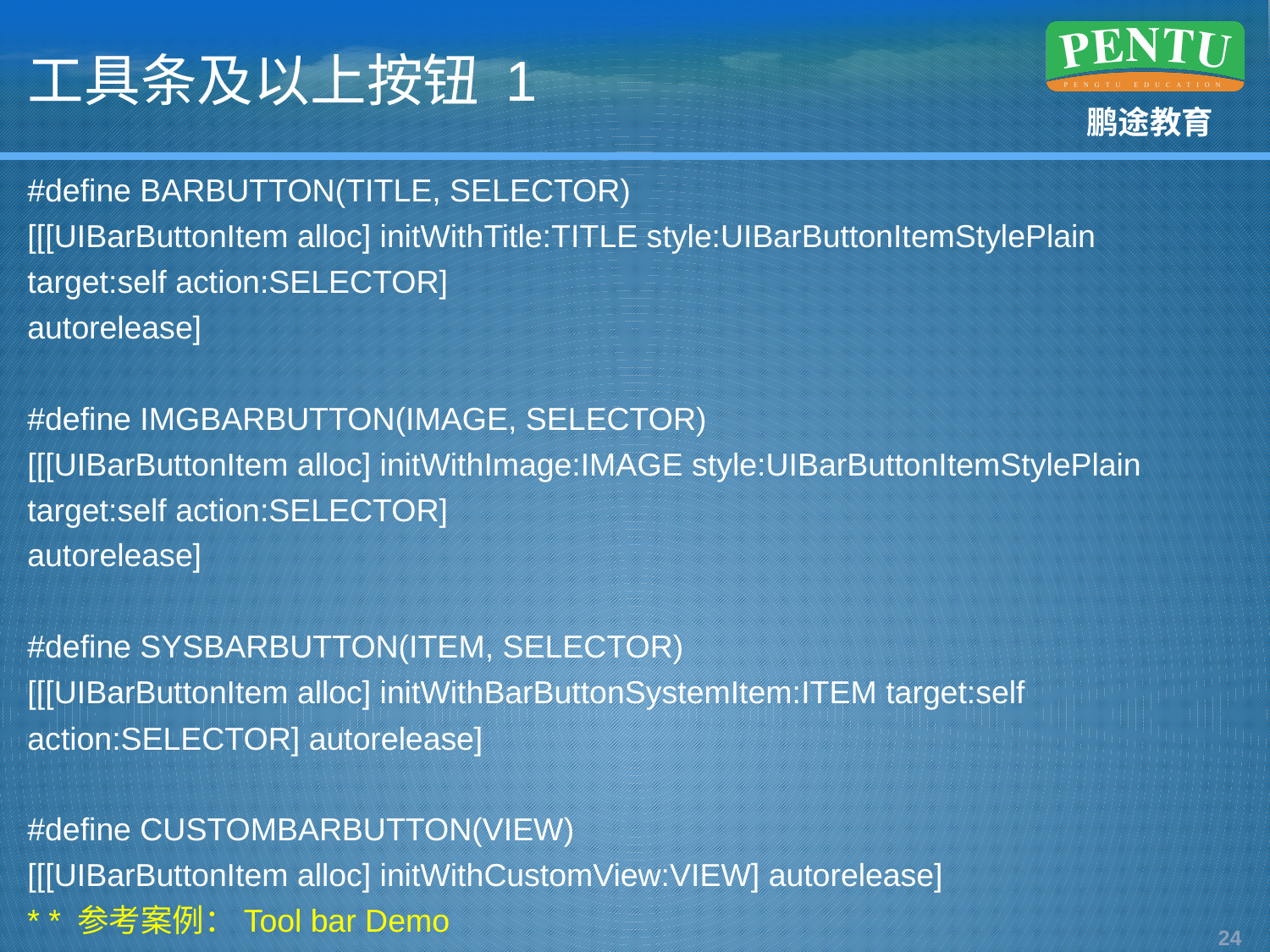

# 工具条及以上按钮 1
#define BARBUTTON(TITLE, SELECTOR)
[[[UIBarButtonItem alloc] initWithTitle:TITLE style:UIBarButtonItemStylePlain target:self action:SELECTOR]
autorelease]

#define IMGBARBUTTON(IMAGE, SELECTOR)
[[[UIBarButtonItem alloc] initWithImage:IMAGE style:UIBarButtonItemStylePlain target:self action:SELECTOR]
autorelease]

#define SYSBARBUTTON(ITEM, SELECTOR)
[[[UIBarButtonItem alloc] initWithBarButtonSystemItem:ITEM target:self action:SELECTOR] autorelease]

#define CUSTOMBARBUTTON(VIEW)
[[[UIBarButtonItem alloc] initWithCustomView:VIEW] autorelease]
* * 参考案例：Tool bar Demo
24